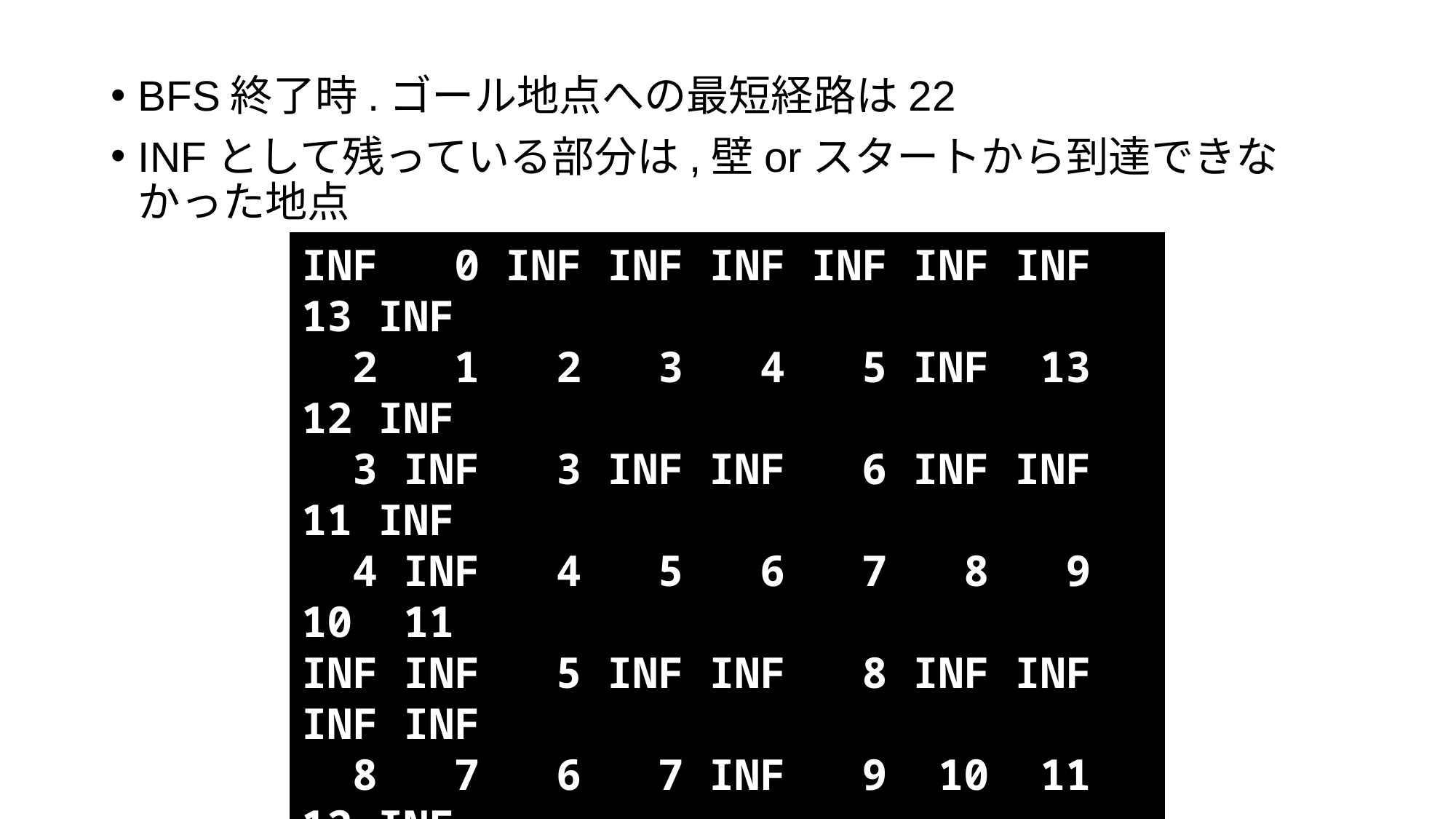

BFS終了時.ゴール地点への最短経路は22
INFとして残っている部分は,壁orスタートから到達できなかった地点
INF   0 INF INF INF INF INF INF  13 INF
  2   1   2   3   4   5 INF  13  12 INF
  3 INF   3 INF INF   6 INF INF  11 INF
  4 INF   4   5   6   7   8   9  10  11
INF INF   5 INF INF   8 INF INF INF INF
  8   7   6   7 INF   9  10  11  12 INF
  9 INF INF INF INF INF INF INF  13 INF
 10  11  12  13 INF  17  16  15  14  15
 11 INF INF INF INF  18 INF INF INF  16
 12  13  14  15 INF  19  20  21  22 INF